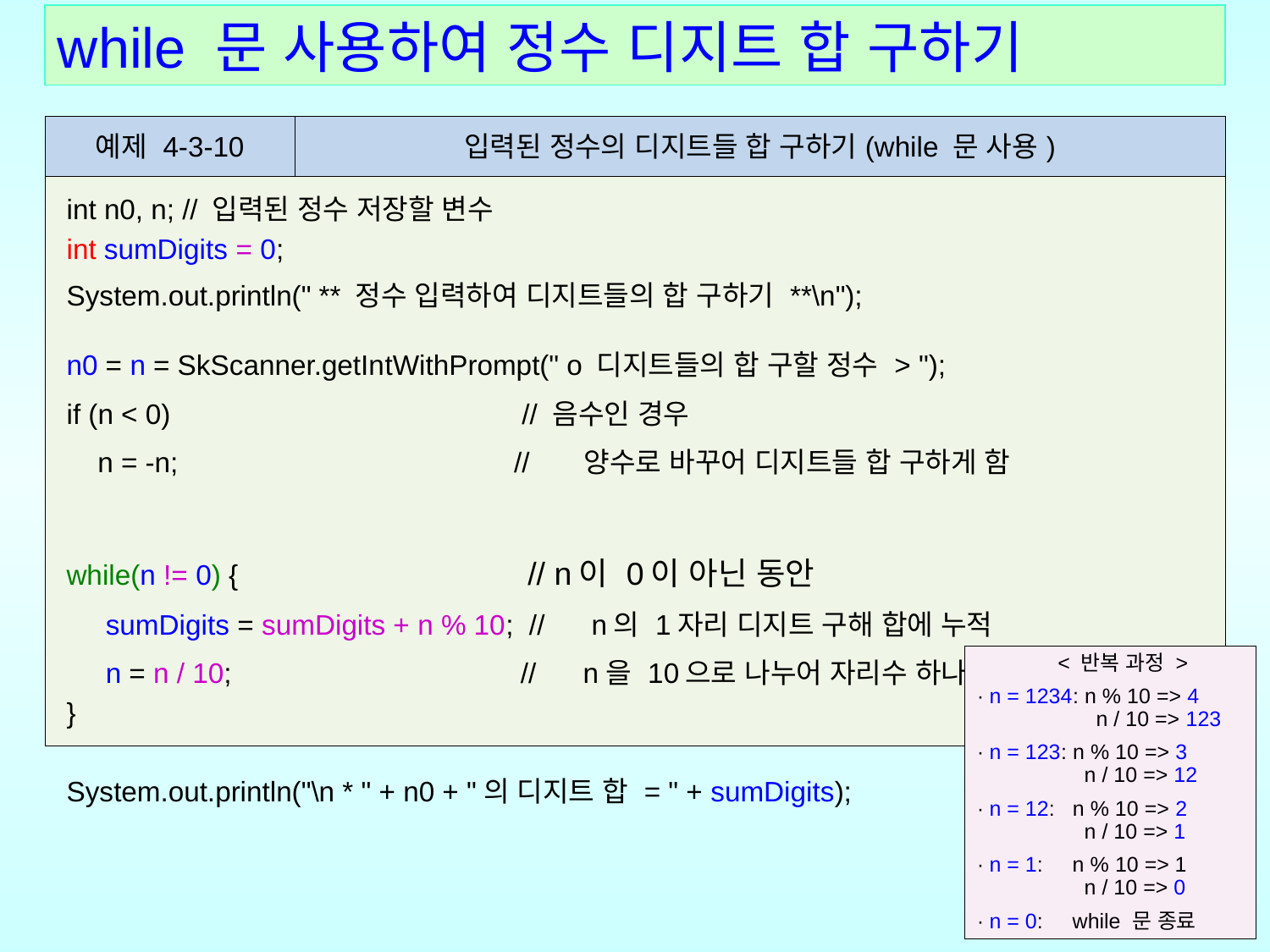

while 문 사용하여 정수 디지트 합 구하기
| 예제 4-3-10 | 입력된 정수의 디지트들 합 구하기(while 문 사용) |
| --- | --- |
| int n0, n; // 입력된 정수 저장할 변수 int sumDigits = 0; System.out.println(" \*\* 정수 입력하여 디지트들의 합 구하기 \*\*\n"); n0 = n = SkScanner.getIntWithPrompt(" o 디지트들의 합 구할 정수 > "); if (n < 0) // 음수인 경우 n = -n; // 양수로 바꾸어 디지트들 합 구하게 함 while(n != 0) { // n이 0이 아닌 동안 sumDigits = sumDigits + n % 10; // n의 1자리 디지트 구해 합에 누적 n = n / 10; // n을 10으로 나누어 자리수 하나 줄임 } System.out.println("\n \* " + n0 + "의 디지트 합 = " + sumDigits); | int n0, n; // 입력된 정수를 저장할 변수 int sumOfDigits = 0; System.out.println(" \*\* 정수 입력하여 디지트들의 합 구하기 \*\*\n"); n0 = n = SkScanner.getInt(" o 디지트들의 합 구할 정수 > "); if (n < 0) // 음수의 경우 n = -n; // 양수로 바꾸어 디지트들의 합을 구하게 함 while(n != 0) { sumOfDigits = sumOfDigits + n % 10; // n의 1자리 디지트를 구해 합에 누적 n = n / 10; // n을 10으로 나누어 자리수를 하나 줄임 } System.out.println("\n \* " + n0 + "의 디지트들의 합 = " + sumOfDigits); |
  < 반복 과정 >
∙ n = 1234: n % 10 => 4
                    n / 10 => 123
∙ n = 123: n % 10 => 3
                  n / 10 => 12
∙ n = 12:   n % 10 => 2
                  n / 10 => 1
∙ n = 1:     n % 10 => 1
                  n / 10 => 0
∙ n = 0:     while 문 종료